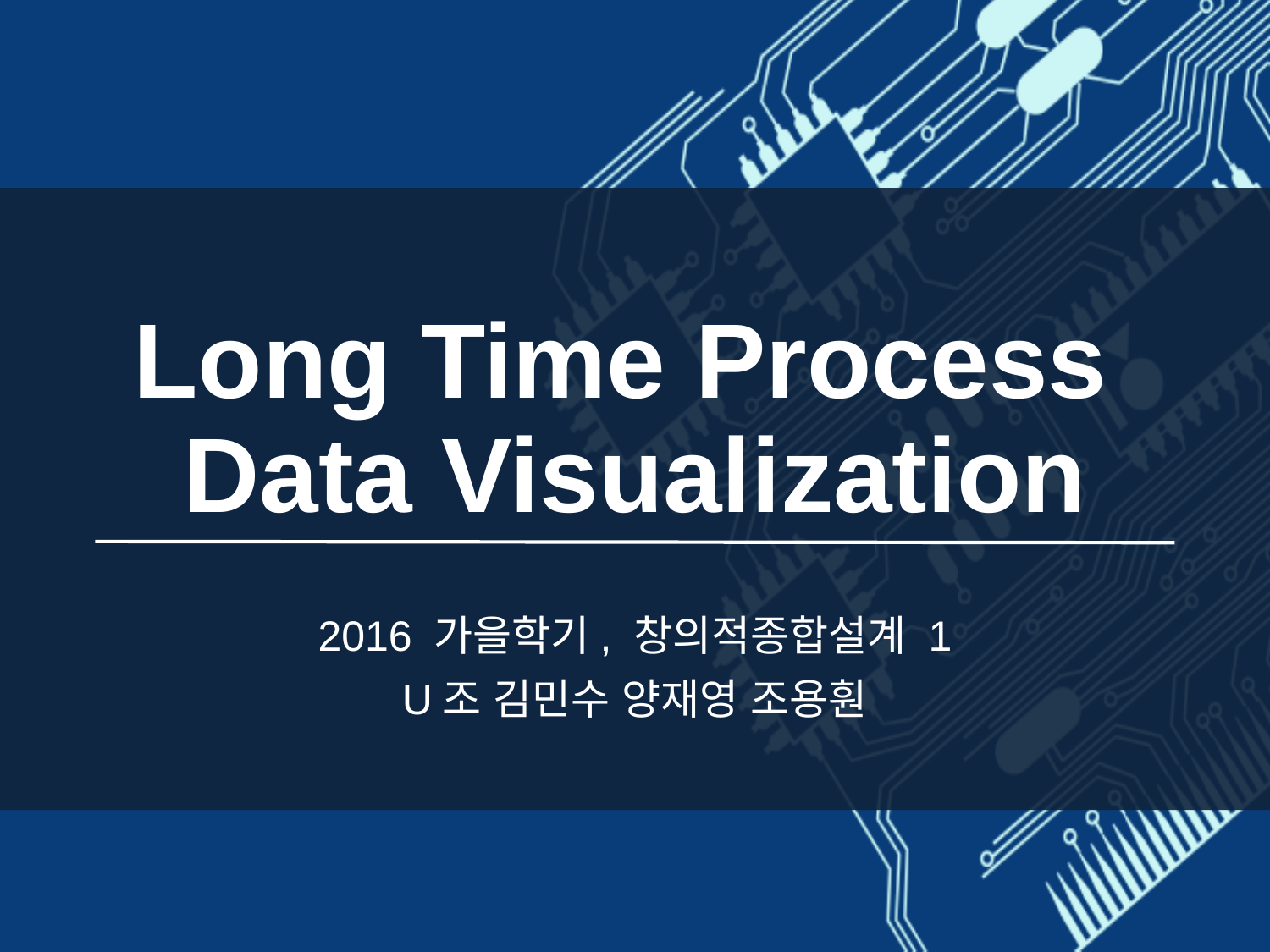

# Long Time Process Data Visualization
2016 가을학기, 창의적종합설계 1
U조 김민수 양재영 조용훤